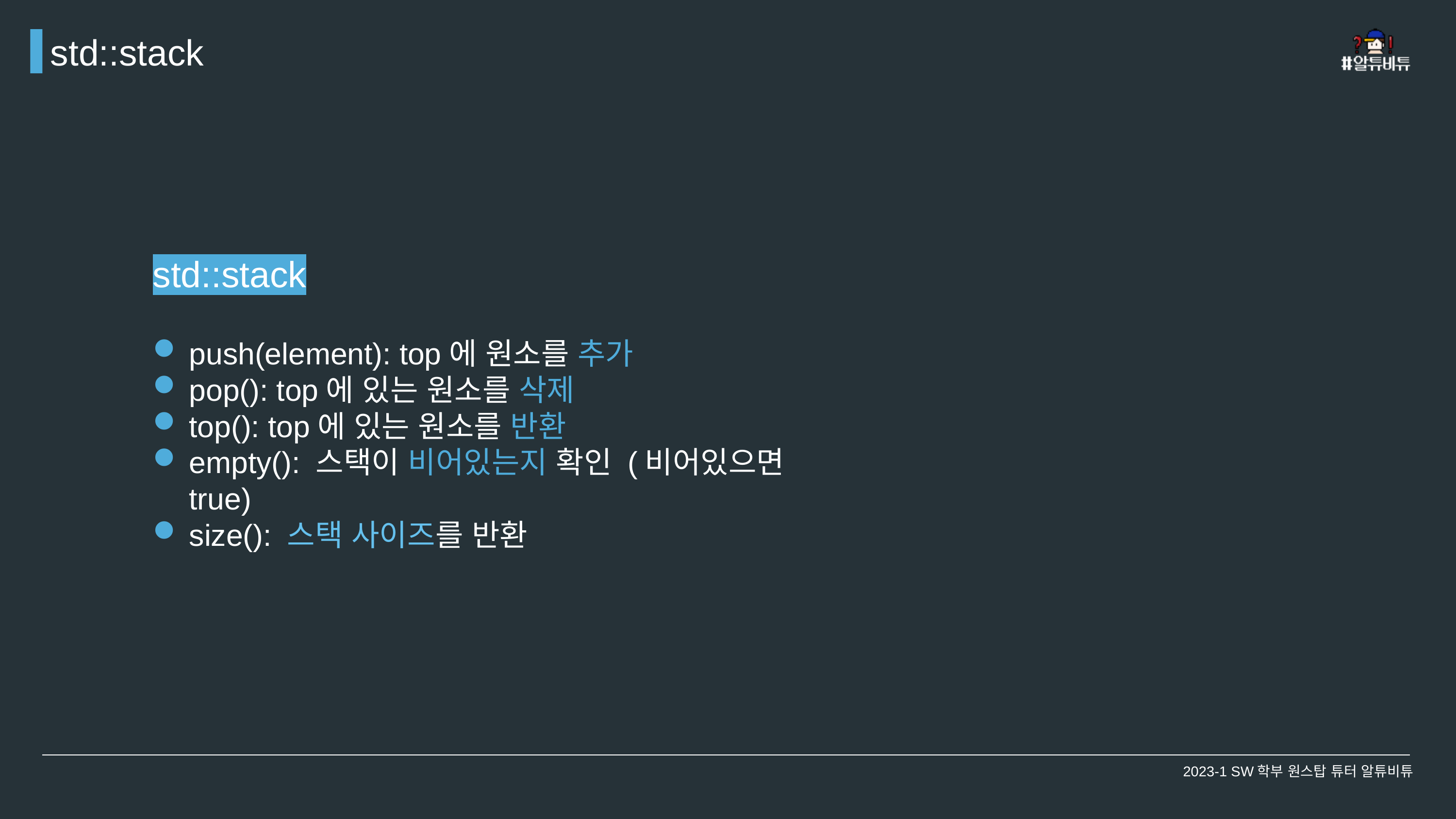

std::stack
std::stack
push(element): top에 원소를 추가
pop(): top에 있는 원소를 삭제
top(): top에 있는 원소를 반환
empty(): 스택이 비어있는지 확인 (비어있으면 true)
size(): 스택 사이즈를 반환
2023-1 SW학부 원스탑 튜터 알튜비튜